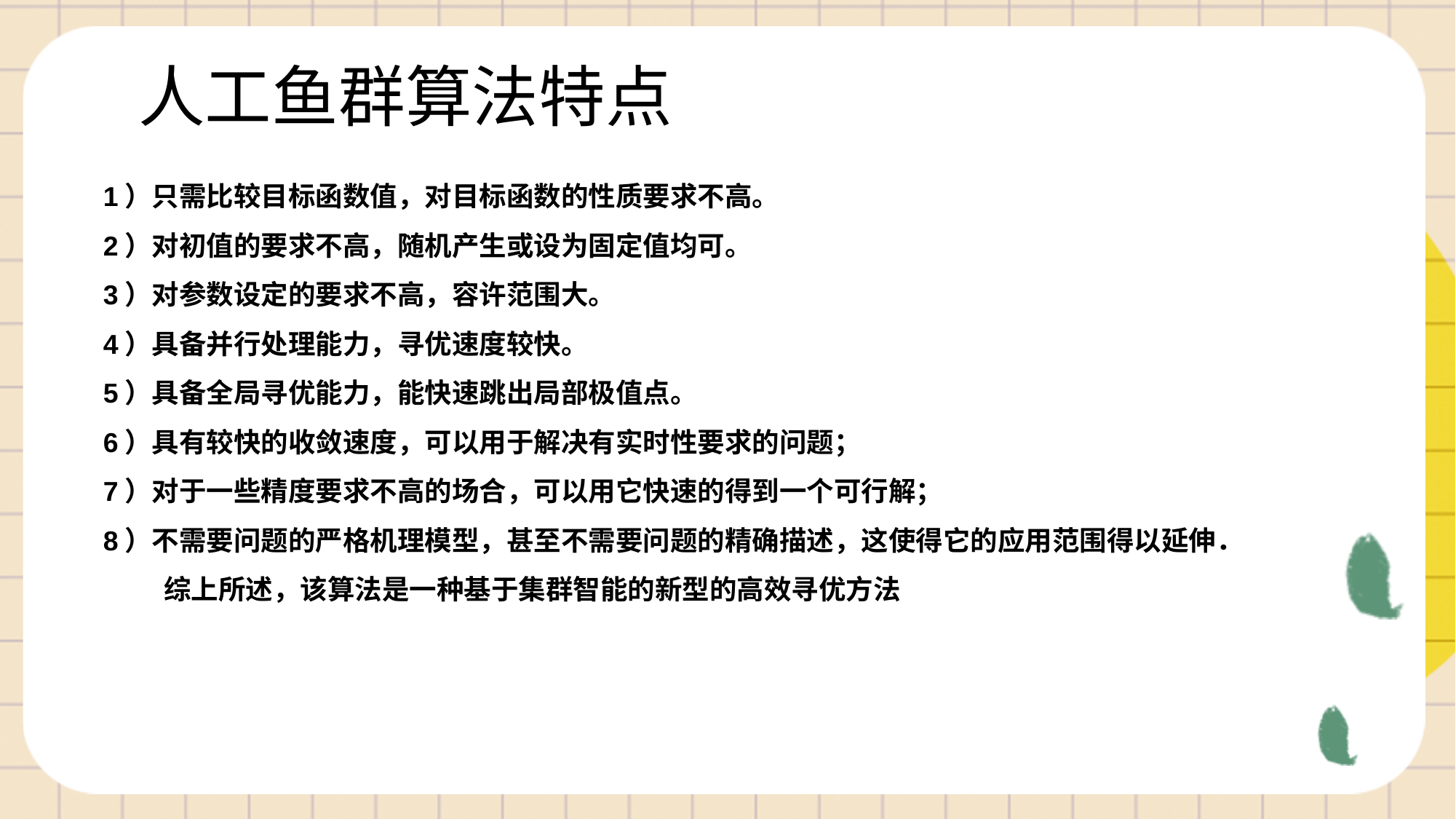

# 人工鱼群算法特点
 1）只需比较目标函数值，对目标函数的性质要求不高。
 2）对初值的要求不高，随机产生或设为固定值均可。
 3）对参数设定的要求不高，容许范围大。
 4）具备并行处理能力，寻优速度较快。
 5）具备全局寻优能力，能快速跳出局部极值点。
 6）具有较快的收敛速度，可以用于解决有实时性要求的问题；
 7）对于一些精度要求不高的场合，可以用它快速的得到一个可行解；
 8）不需要问题的严格机理模型，甚至不需要问题的精确描述，这使得它的应用范围得以延伸．
          综上所述，该算法是一种基于集群智能的新型的高效寻优方法